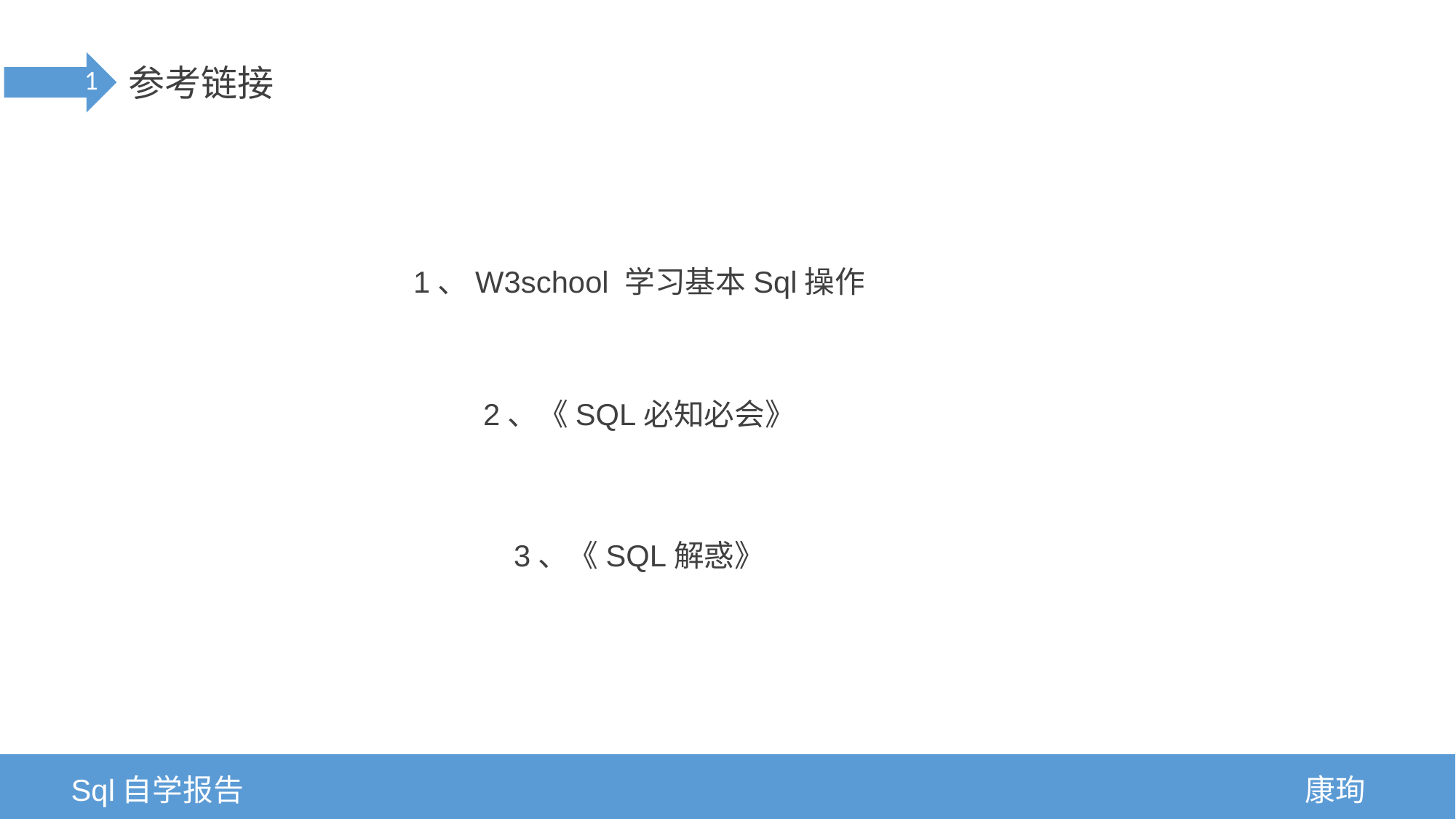

参考链接
1
1、W3school 学习基本Sql操作
2、《SQL必知必会》
3、《SQL解惑》

Sql自学报告
康珣